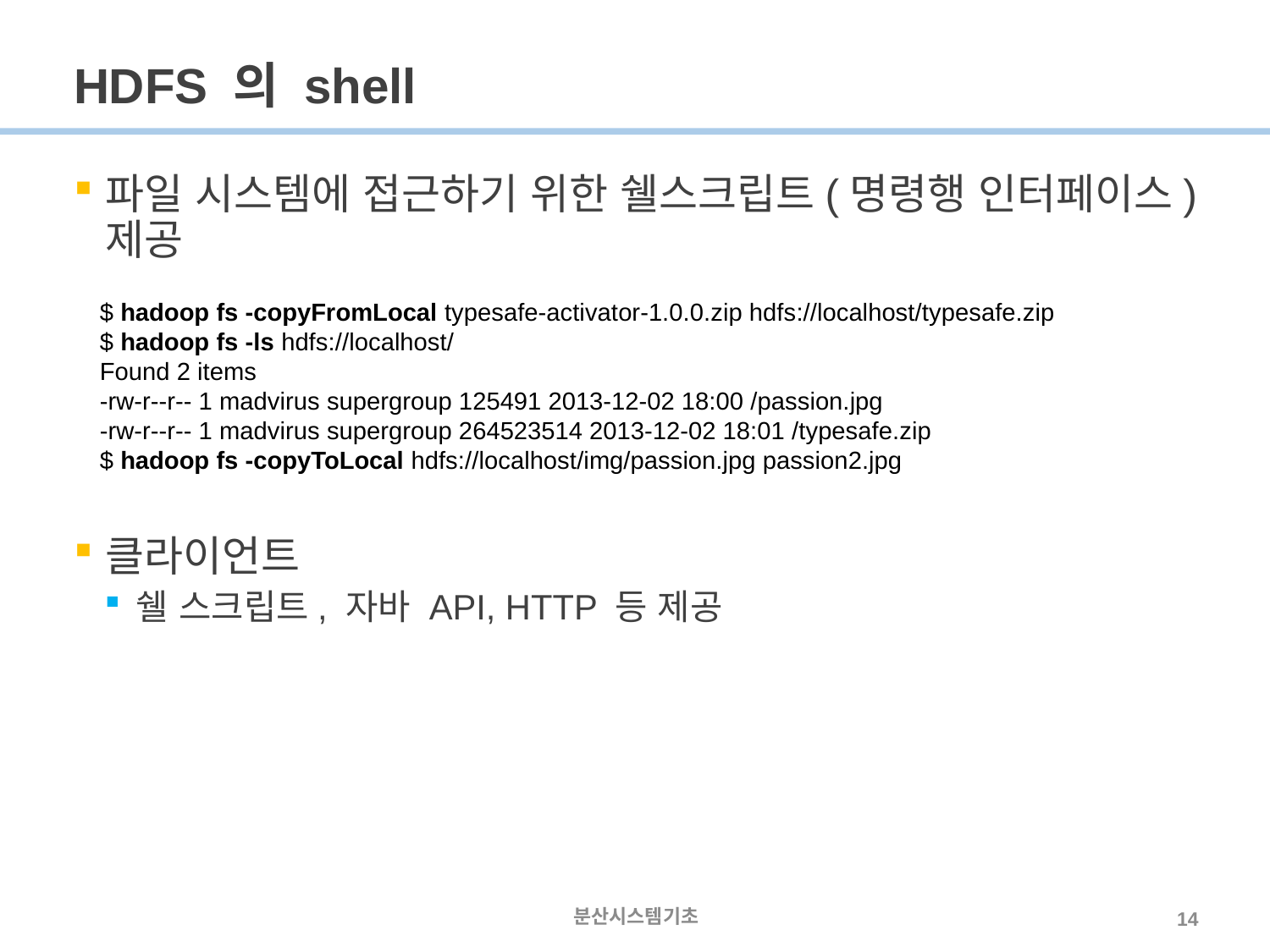

# HDFS 의 shell
파일 시스템에 접근하기 위한 쉘스크립트(명령행 인터페이스) 제공

클라이언트
쉘 스크립트, 자바 API, HTTP 등 제공
$ hadoop fs -copyFromLocal typesafe-activator-1.0.0.zip hdfs://localhost/typesafe.zip
$ hadoop fs -ls hdfs://localhost/
Found 2 items
-rw-r--r-- 1 madvirus supergroup 125491 2013-12-02 18:00 /passion.jpg
-rw-r--r-- 1 madvirus supergroup 264523514 2013-12-02 18:01 /typesafe.zip
$ hadoop fs -copyToLocal hdfs://localhost/img/passion.jpg passion2.jpg
분산시스템기초
14